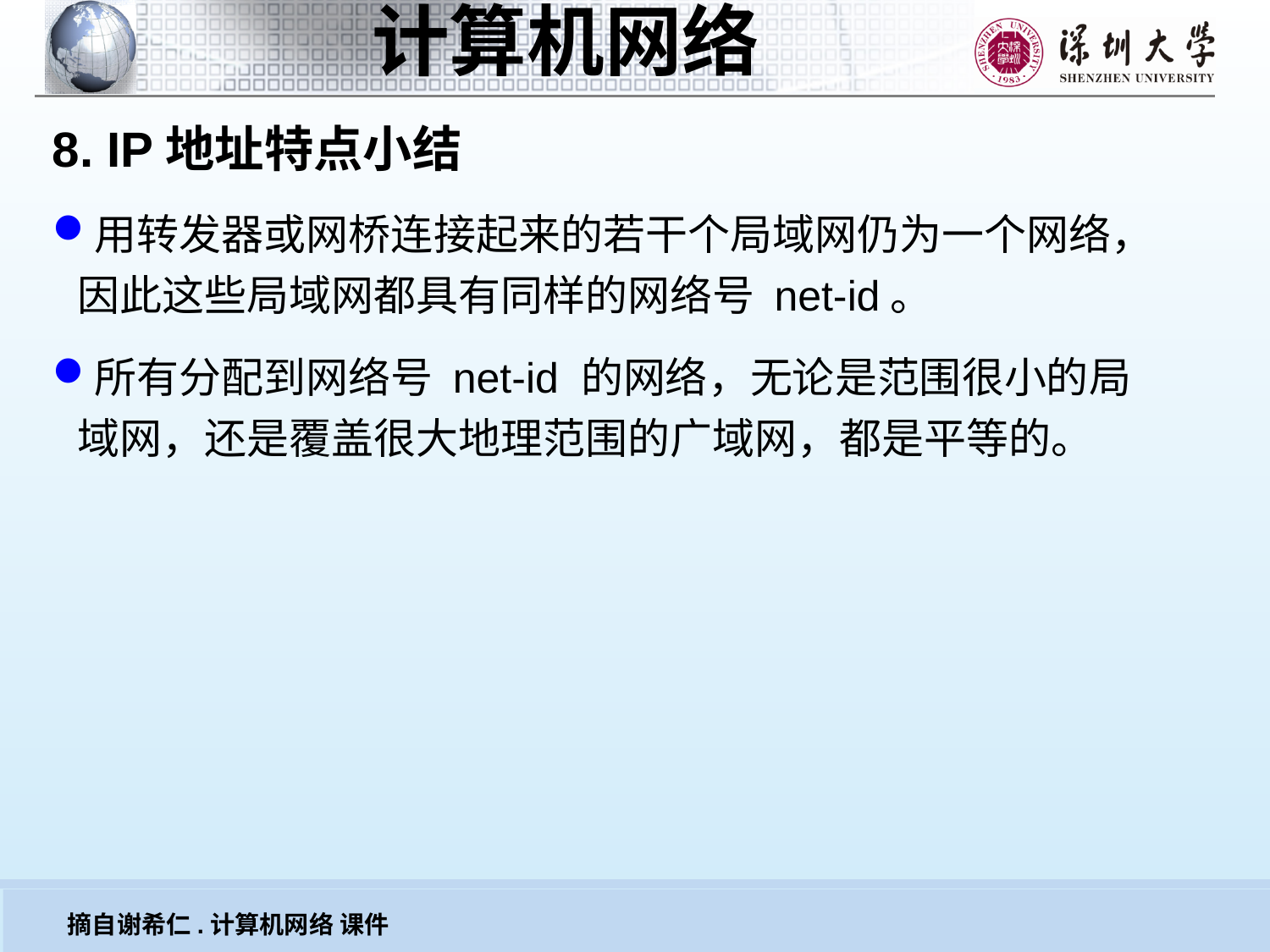

8. IP地址特点小结
用转发器或网桥连接起来的若干个局域网仍为一个网络，因此这些局域网都具有同样的网络号 net-id。
所有分配到网络号 net-id 的网络，无论是范围很小的局域网，还是覆盖很大地理范围的广域网，都是平等的。
摘自谢希仁.计算机网络 课件